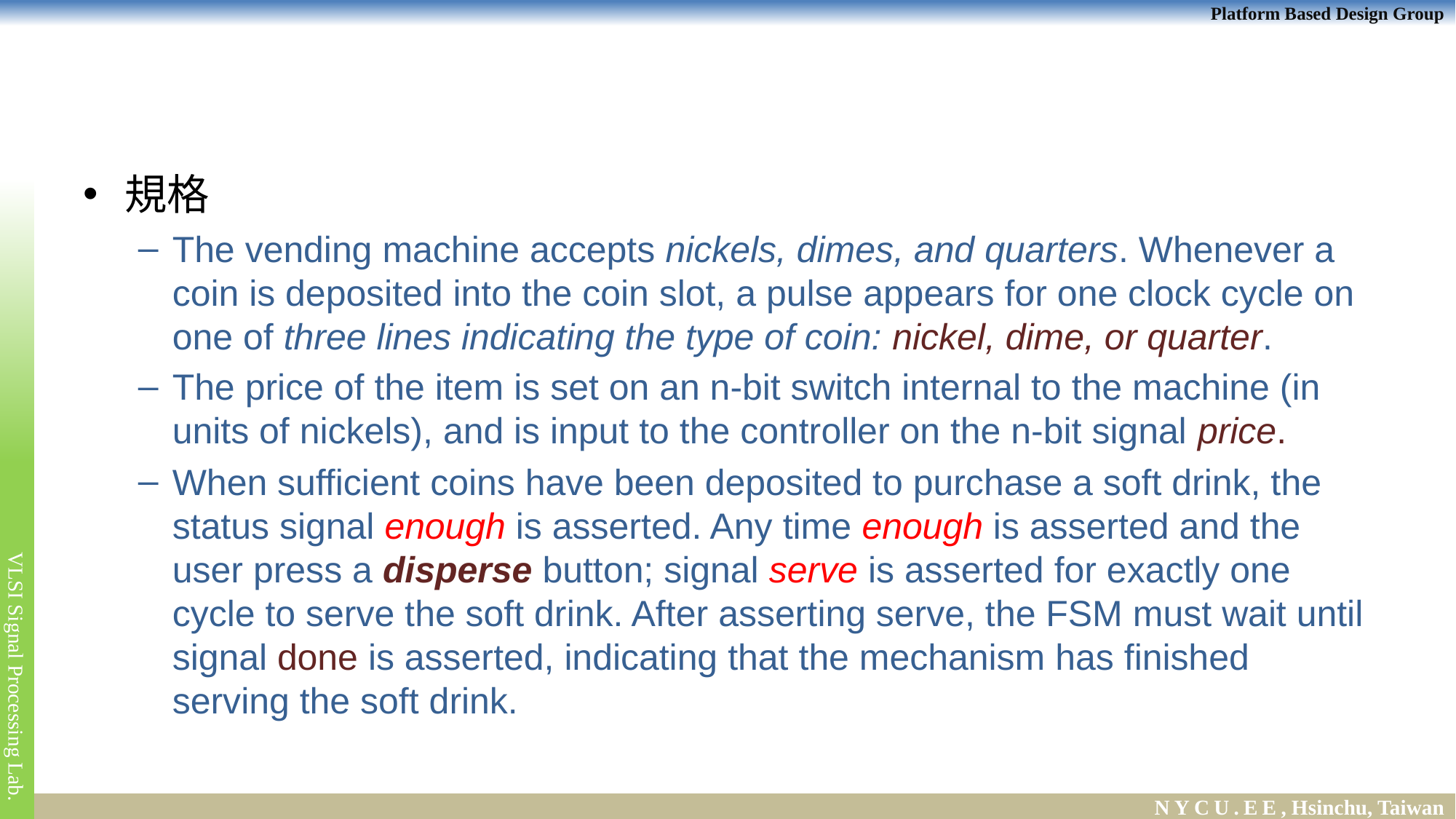

#
規格
The vending machine accepts nickels, dimes, and quarters. Whenever a coin is deposited into the coin slot, a pulse appears for one clock cycle on one of three lines indicating the type of coin: nickel, dime, or quarter.
The price of the item is set on an n-bit switch internal to the machine (in units of nickels), and is input to the controller on the n-bit signal price.
When sufficient coins have been deposited to purchase a soft drink, the status signal enough is asserted. Any time enough is asserted and the user press a disperse button; signal serve is asserted for exactly one cycle to serve the soft drink. After asserting serve, the FSM must wait until signal done is asserted, indicating that the mechanism has finished serving the soft drink.